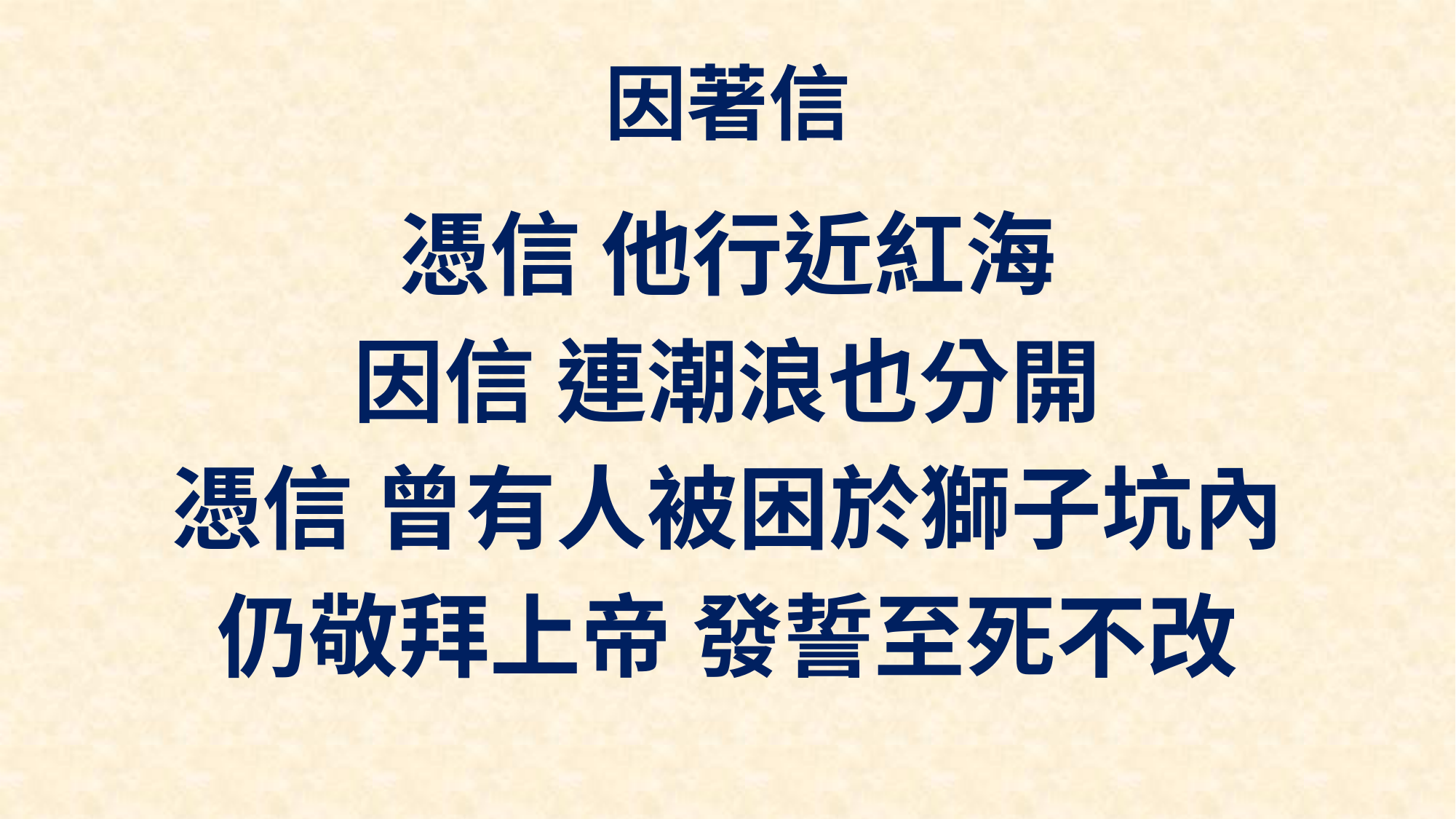

# 因著信
憑信 他行近紅海
因信 連潮浪也分開
憑信 曾有人被困於獅子坑內
仍敬拜上帝 發誓至死不改